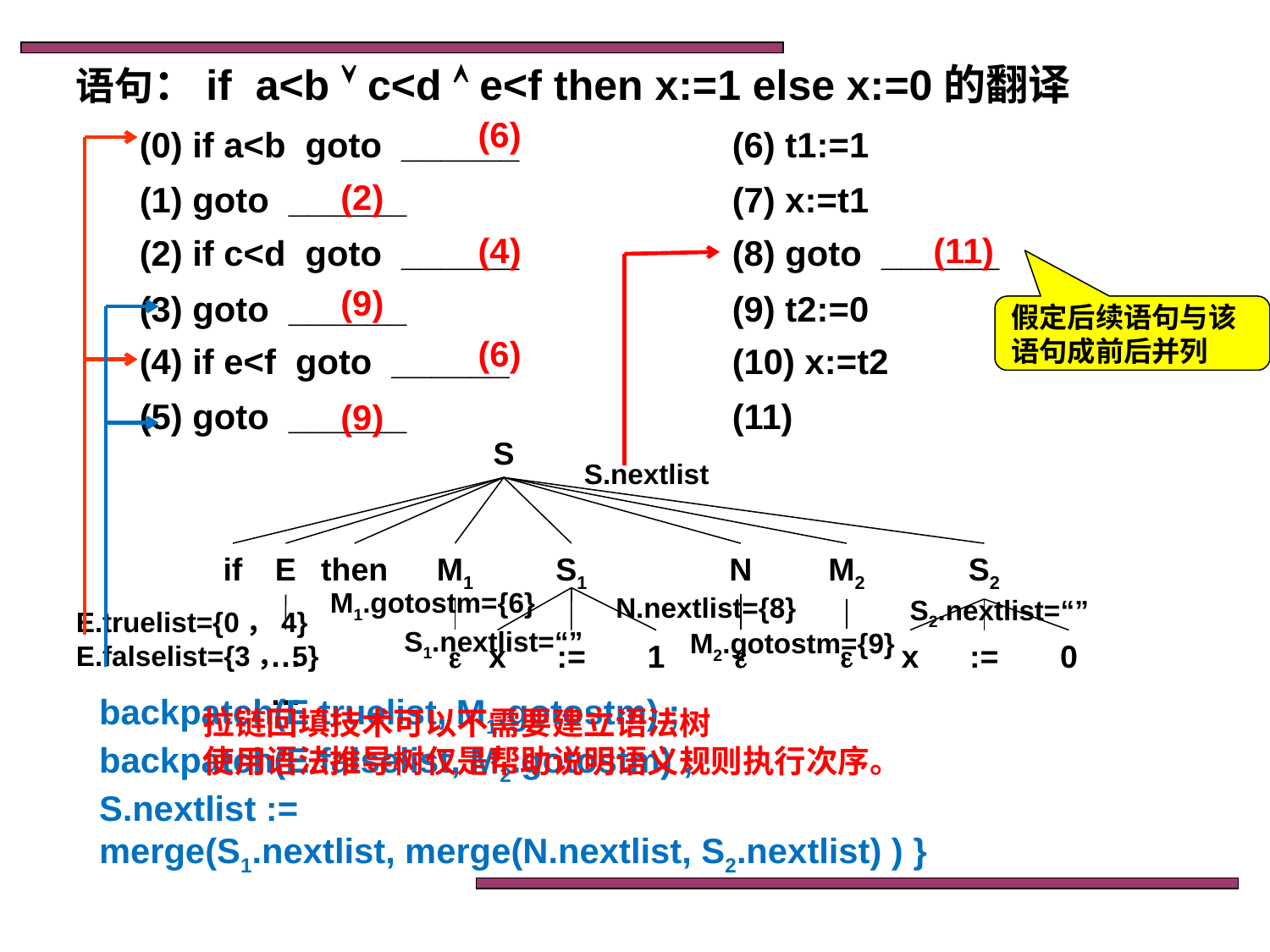

语句：if  a<b ∨ c<d ∧ e<f then x:=1 else x:=0的翻译
(6)
(0) if a<b  goto  ______
(6) t1:=1
(2)
(1) goto  ______
(7) x:=t1
(4)
(11)
(2) if c<d  goto  ______
(8) goto  ______
(9)
(3) goto  ______
(9) t2:=0
假定后续语句与该
语句成前后并列
(6)
(4) if e<f  goto  ______
(10) x:=t2
(5) goto  ______
(11)
(9)
S
S.nextlist
if
E
then
M1
S1
N
M2
S2
M1.gotostm={6}
N.nextlist={8}
S2.nextlist=“”
E.truelist={0，4}
E.falselist={3，5}
S1.nextlist=“”
M2.gotostm={9}
ε
……
ε
ε
x
:=
1
x
:=
0
          backpatch(E.truelist, M1.gotostm) ;
          backpatch(E.falselist, M2.gotostm) ;
          S.nextlist :=
          merge(S1.nextlist, merge(N.nextlist, S2.nextlist) ) }
拉链回填技术可以不需要建立语法树
使用语法推导树仅是帮助说明语义规则执行次序。
59